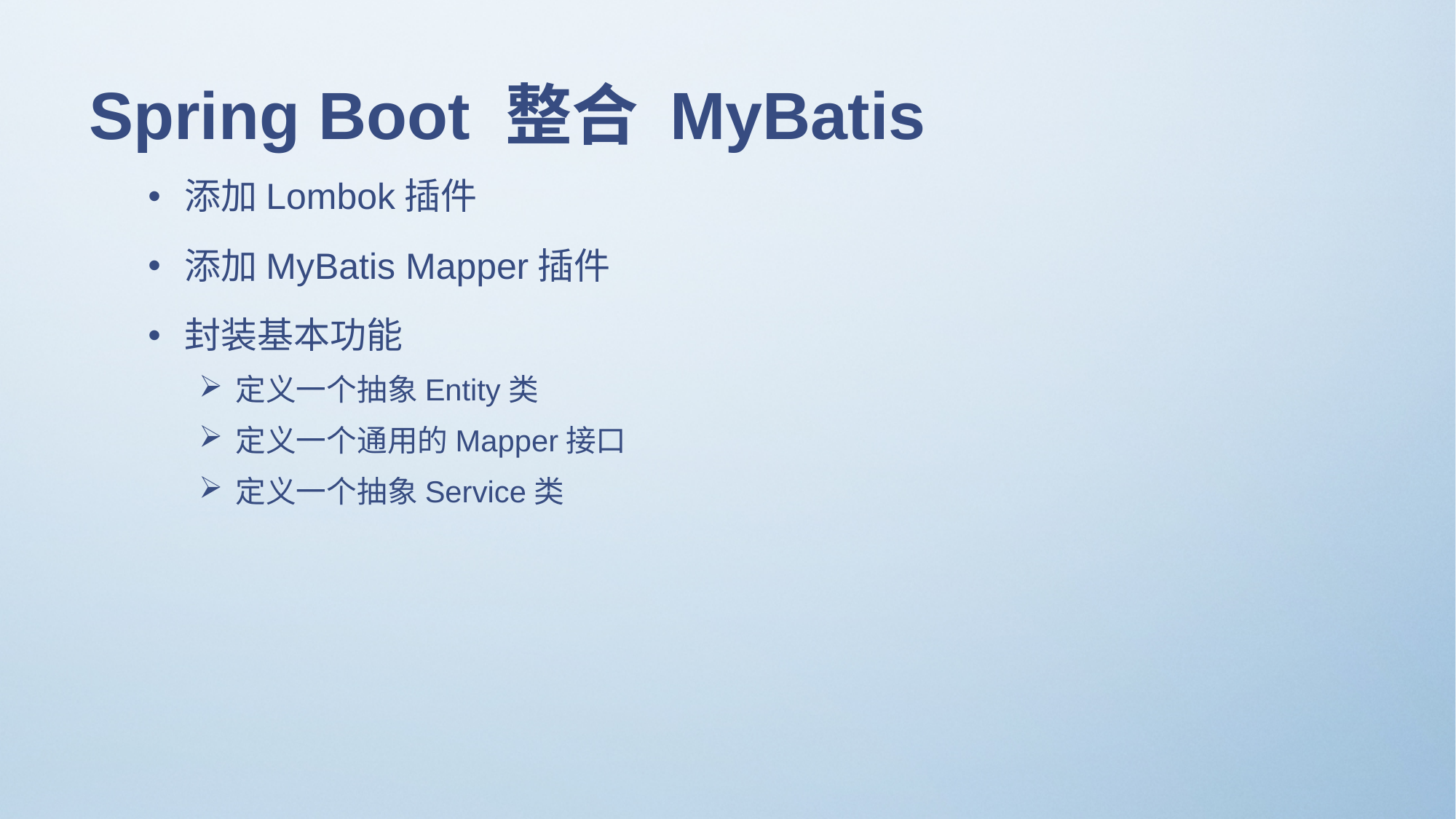

# Spring Boot 整合 MyBatis
添加Lombok插件
添加MyBatis Mapper插件
封装基本功能
定义一个抽象Entity类
定义一个通用的Mapper接口
定义一个抽象Service类